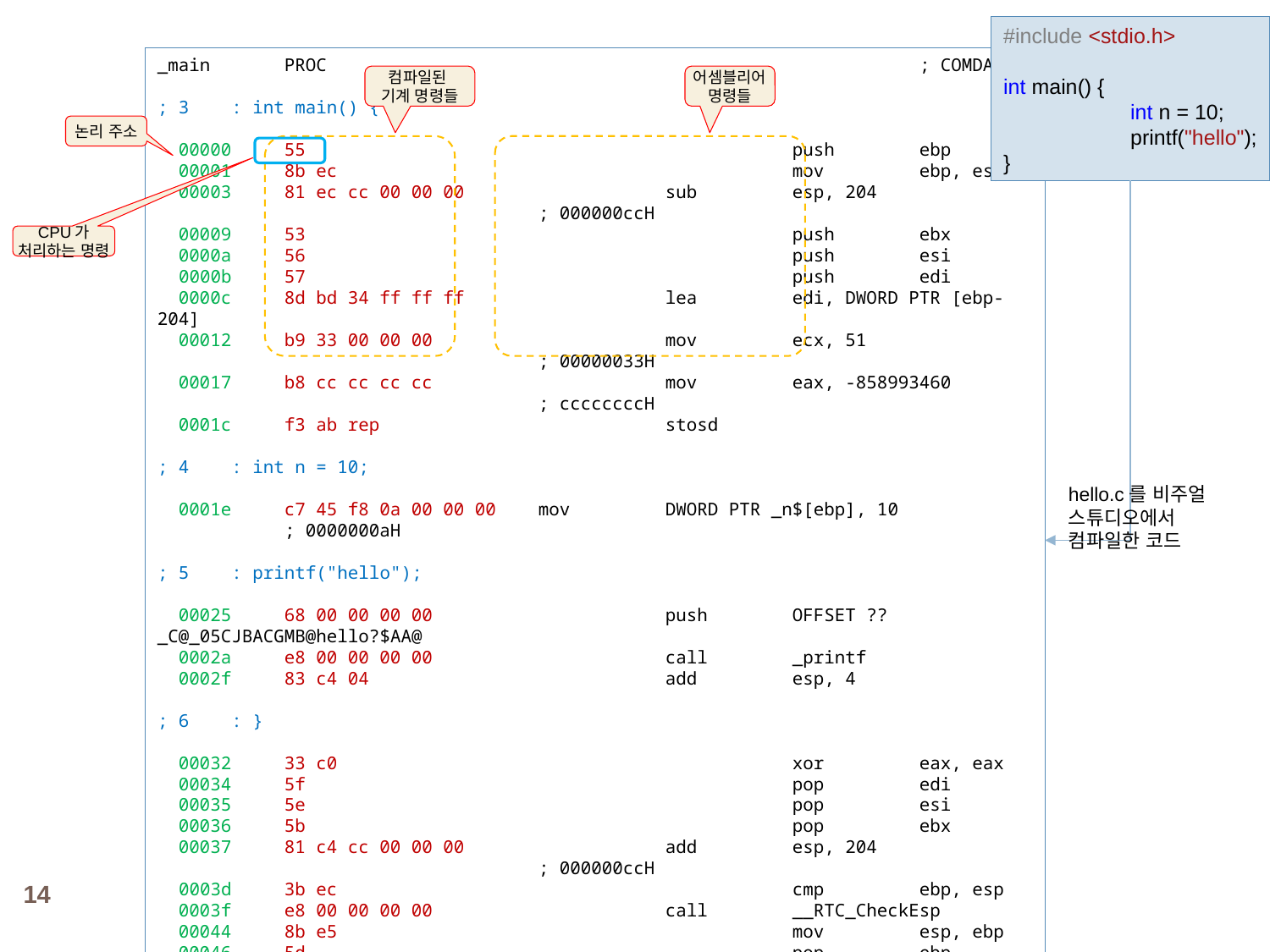

#include <stdio.h>

int main() {
	int n = 10;
	printf("hello");
}
_main	PROC					; COMDAT

; 3    : int main() {

  00000	55 				push 	ebp
  00001	8b ec 				mov 	ebp, esp
  00003	81 ec cc 00 00 00 		sub 	esp, 204				; 000000ccH
  00009	53 				push 	ebx
  0000a	56 				push 	esi
  0000b	57 				push 	edi
  0000c	8d bd 34 ff ff ff 		lea 	edi, DWORD PTR [ebp-204]
  00012	b9 33 00 00 00	 	mov 	ecx, 51				; 00000033H
  00017	b8 cc cc cc cc 		mov 	eax, -858993460			; ccccccccH
  0001c	f3 ab rep 			stosd

; 4    : int n = 10;

  0001e	c7 45 f8 0a 00 00 00 	mov 	DWORD PTR _n$[ebp], 10		; 0000000aH

; 5    : printf("hello");

  00025	68 00 00 00 00 		push 	OFFSET ??_C@_05CJBACGMB@hello?$AA@
  0002a	e8 00 00 00 00 		call 	_printf
  0002f	83 c4 04 			add 	esp, 4

; 6    : }

  00032	33 c0 				xor 	eax, eax
  00034	5f 				pop 	edi
  00035	5e 				pop 	esi
  00036	5b 				pop 	ebx
  00037	81 c4 cc 00 00 00 		add 	esp, 204				; 000000ccH
  0003d	3b ec 				cmp 	ebp, esp
  0003f	e8 00 00 00 00 		call 	__RTC_CheckEsp
  00044	8b e5 				mov 	esp, ebp
  00046	5d 				pop 	ebp
  00047	c3 				ret 	0

_main	ENDP
컴파일된
기계 명령들
어셈블리어
명령들
논리 주소

CPU가 처리하는 명령
hello.c를 비주얼
스튜디오에서
컴파일한 코드
14